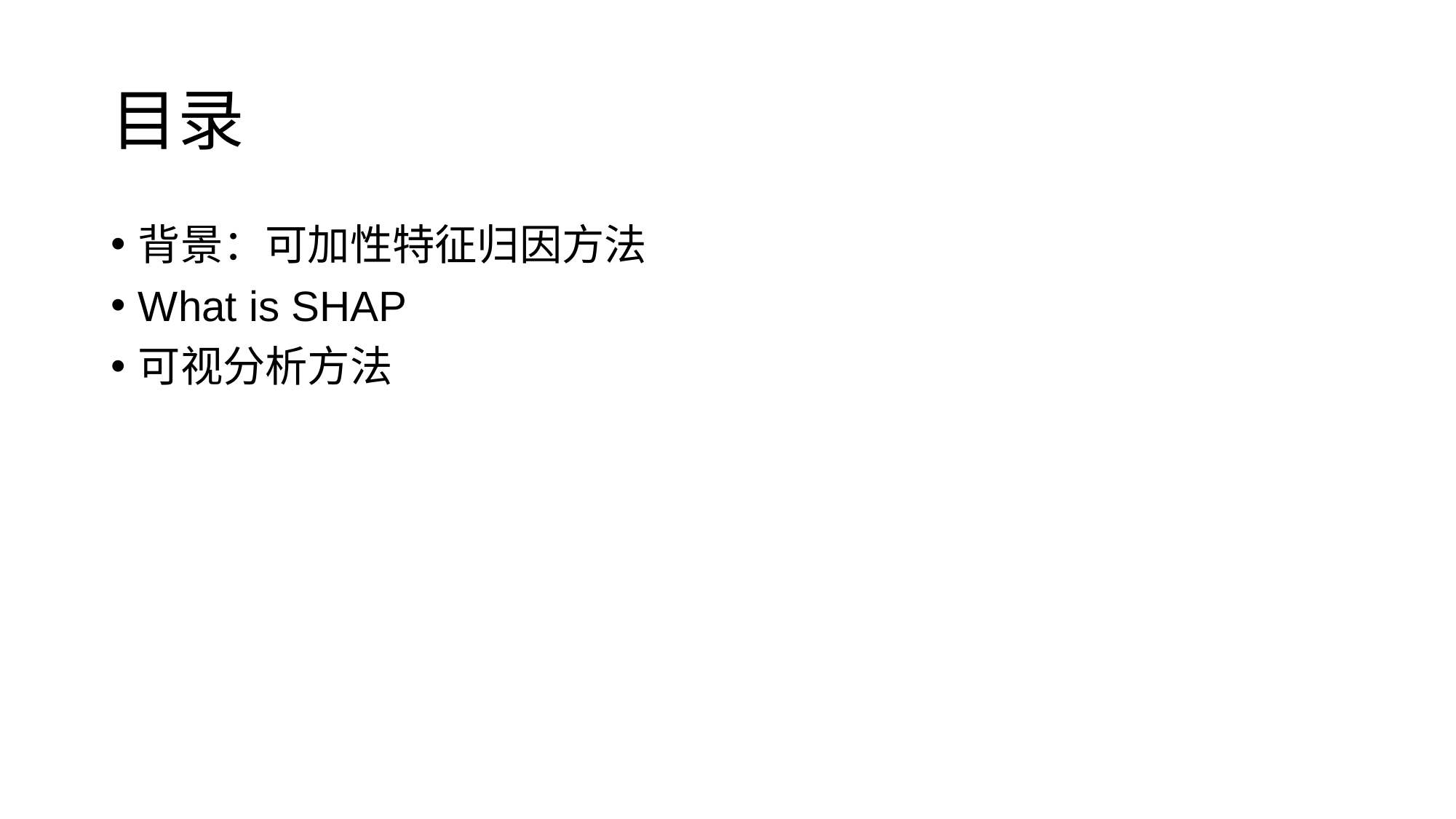

# 目录
背景：可加性特征归因方法
What is SHAP
可视分析方法